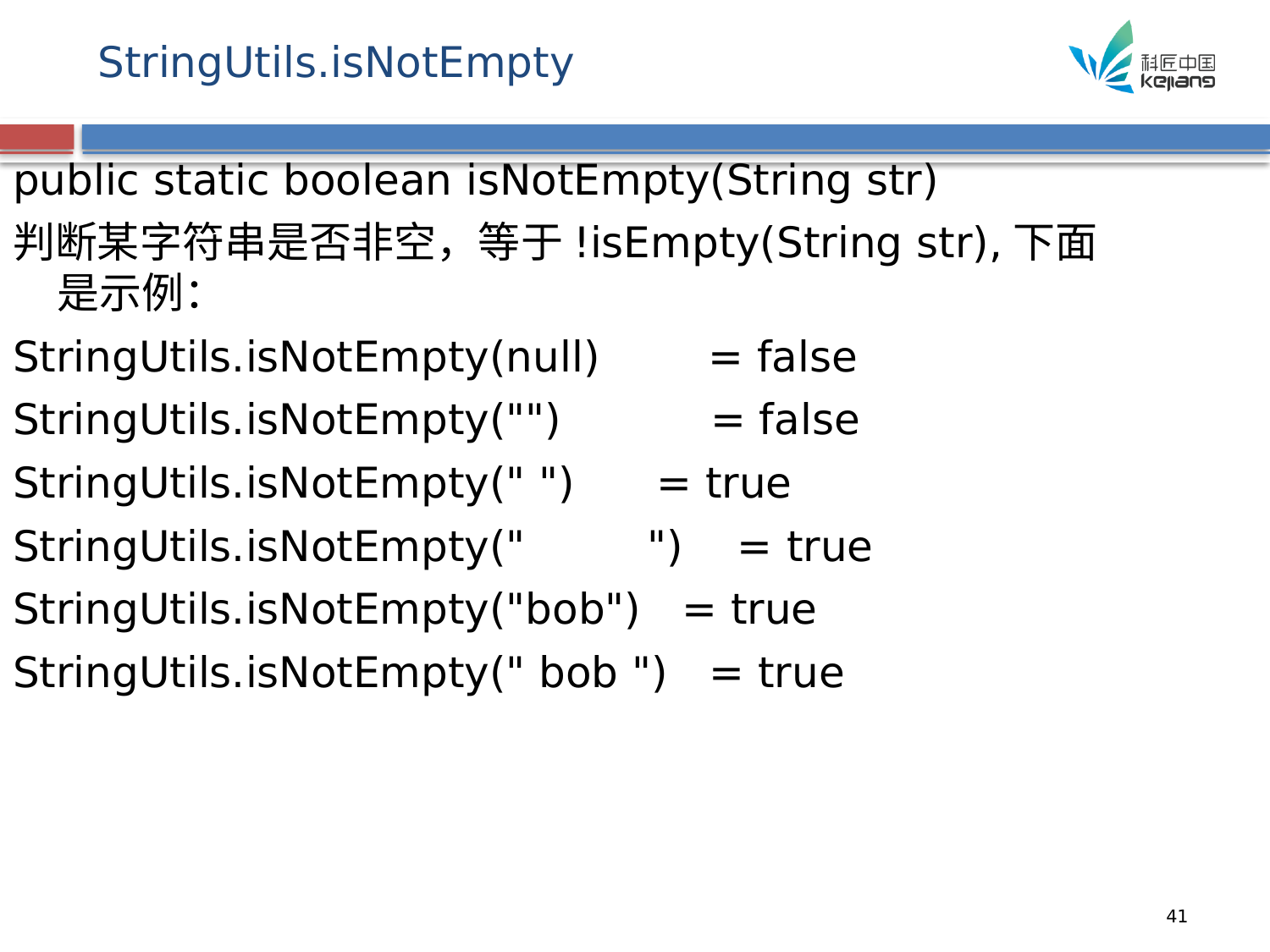

# StringUtils.isNotEmpty
public static boolean isNotEmpty(String str)
判断某字符串是否非空，等于!isEmpty(String str),下面是示例：
StringUtils.isNotEmpty(null)        = false
StringUtils.isNotEmpty("")           = false
StringUtils.isNotEmpty(" ")      = true
StringUtils.isNotEmpty("         ")    = true
StringUtils.isNotEmpty("bob")   = true
StringUtils.isNotEmpty(" bob ")   = true
41